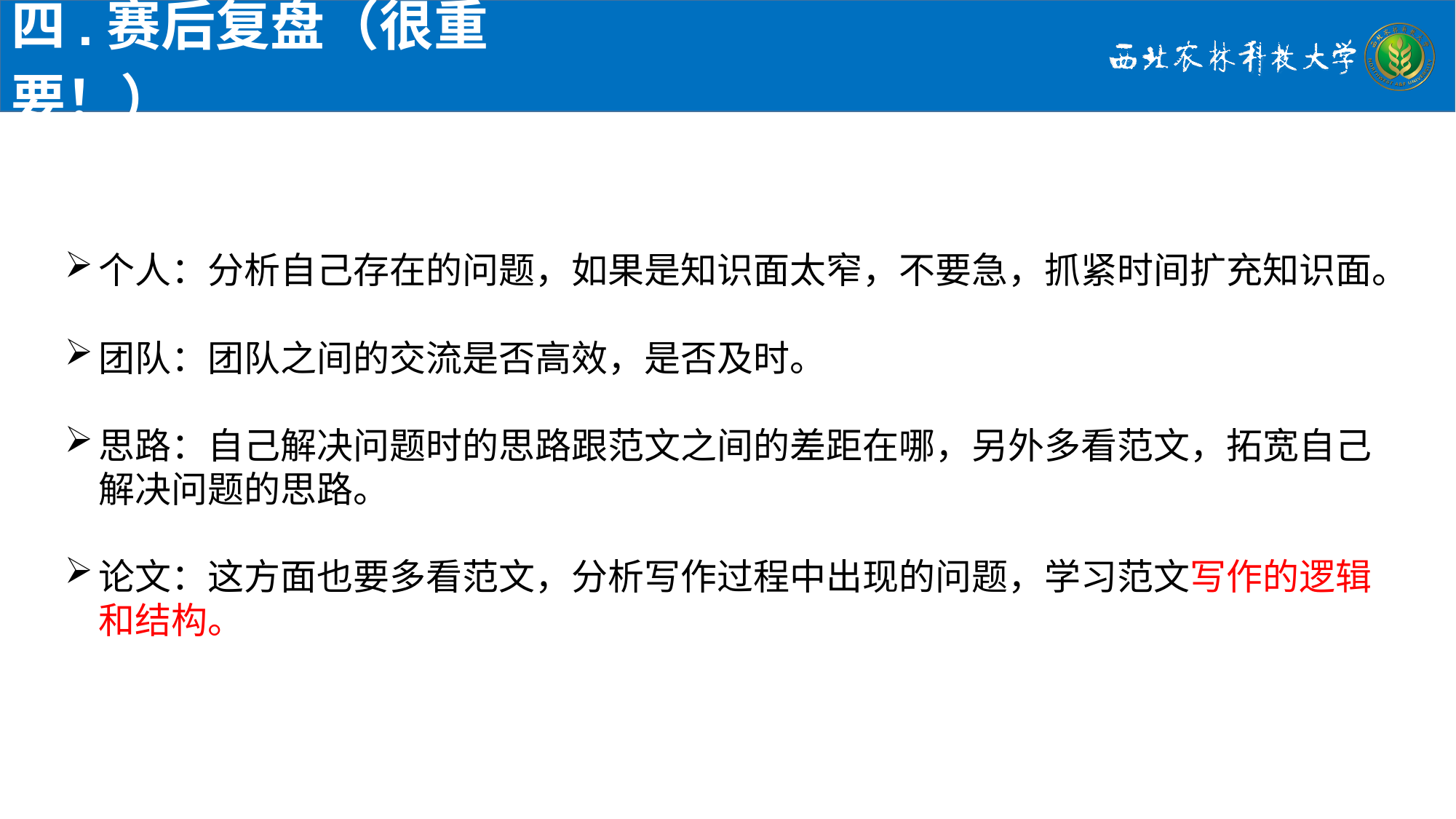

四.赛后复盘（很重要！）
个人：分析自己存在的问题，如果是知识面太窄，不要急，抓紧时间扩充知识面。

团队：团队之间的交流是否高效，是否及时。

思路：自己解决问题时的思路跟范文之间的差距在哪，另外多看范文，拓宽自己解决问题的思路。

论文：这方面也要多看范文，分析写作过程中出现的问题，学习范文写作的逻辑和结构。